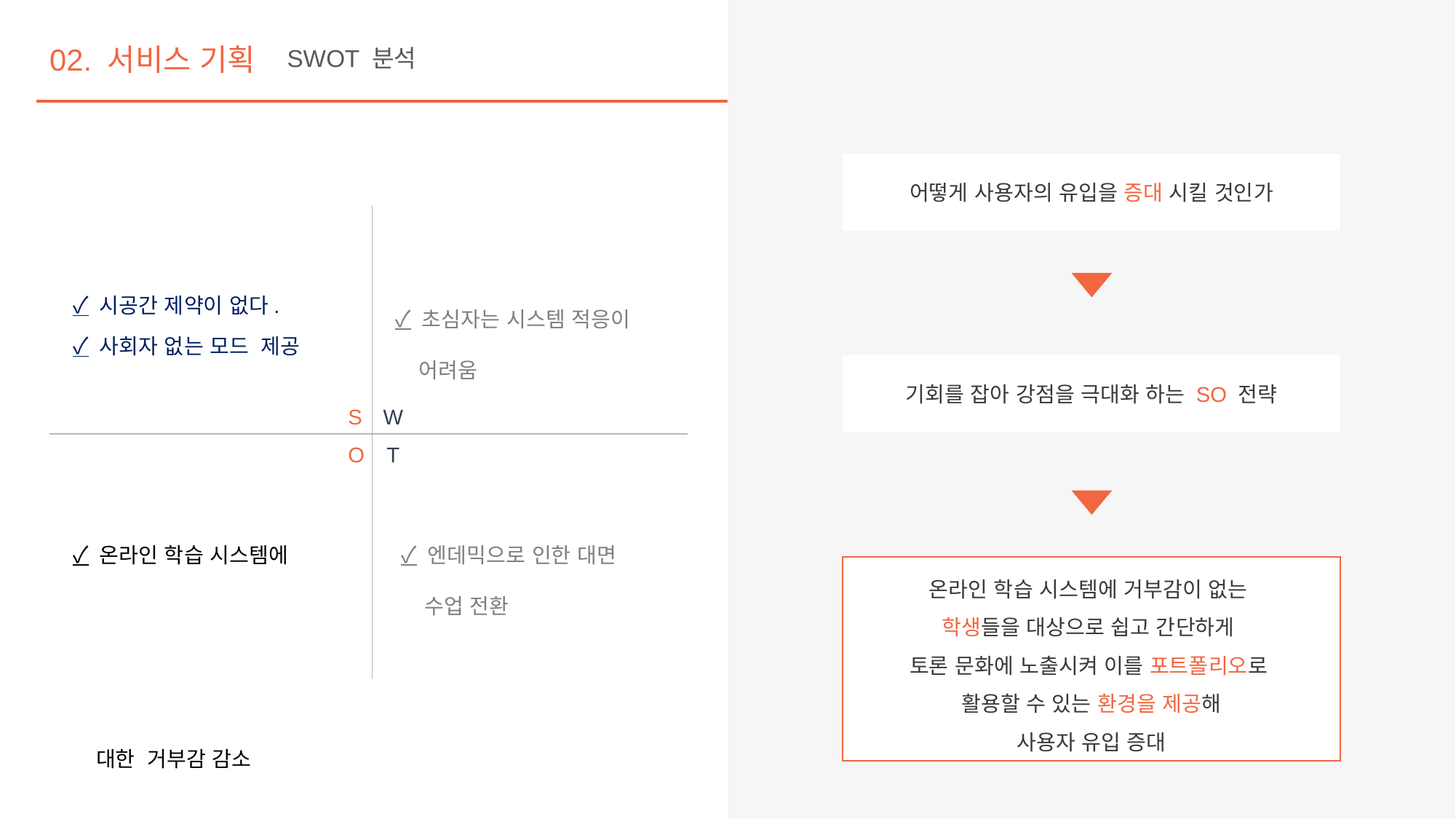

02. 서비스 기획
SWOT 분석
어떻게 사용자의 유입을 증대 시킬 것인가
✓ 시공간 제약이 없다.
✓ 사회자 없는 모드  제공
✓ 초심자는 시스템 적응이
   어려움
S
W
O
T
✓ 온라인 학습 시스템에
   대한  거부감 감소
✓ 엔데믹으로 인한 대면
   수업 전환

기회를 잡아 강점을 극대화 하는 SO 전략

온라인 학습 시스템에 거부감이 없는
학생들을 대상으로 쉽고 간단하게
토론 문화에 노출시켜 이를 포트폴리오로
활용할 수 있는 환경을 제공해
사용자 유입 증대